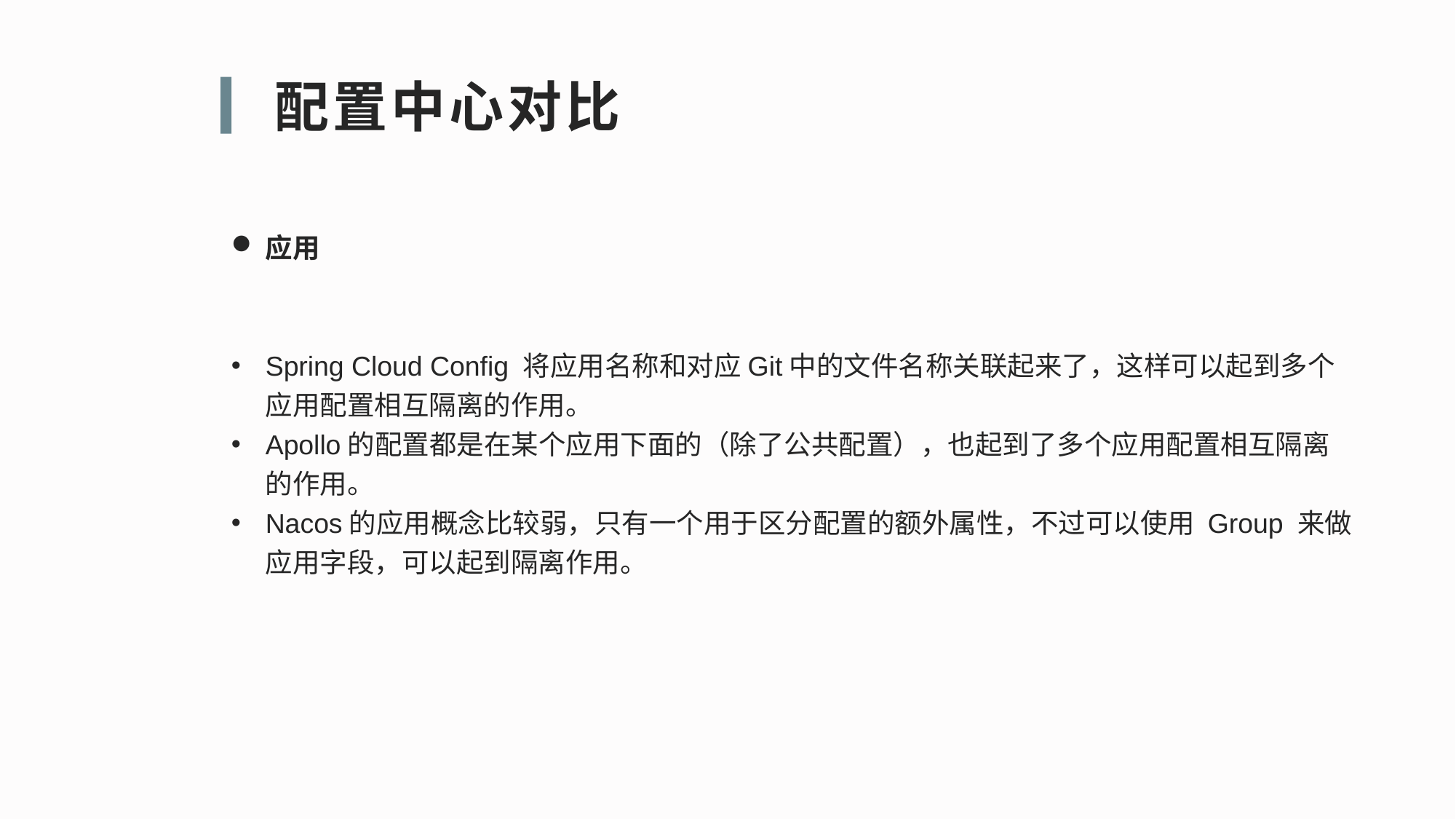

配置中心对比

应用

Spring Cloud Config 将应用名称和对应Git中的文件名称关联起来了，这样可以起到多个应用配置相互隔离的作用。
Apollo的配置都是在某个应用下面的（除了公共配置），也起到了多个应用配置相互隔离的作用。
Nacos的应用概念比较弱，只有一个用于区分配置的额外属性，不过可以使用 Group 来做应用字段，可以起到隔离作用。